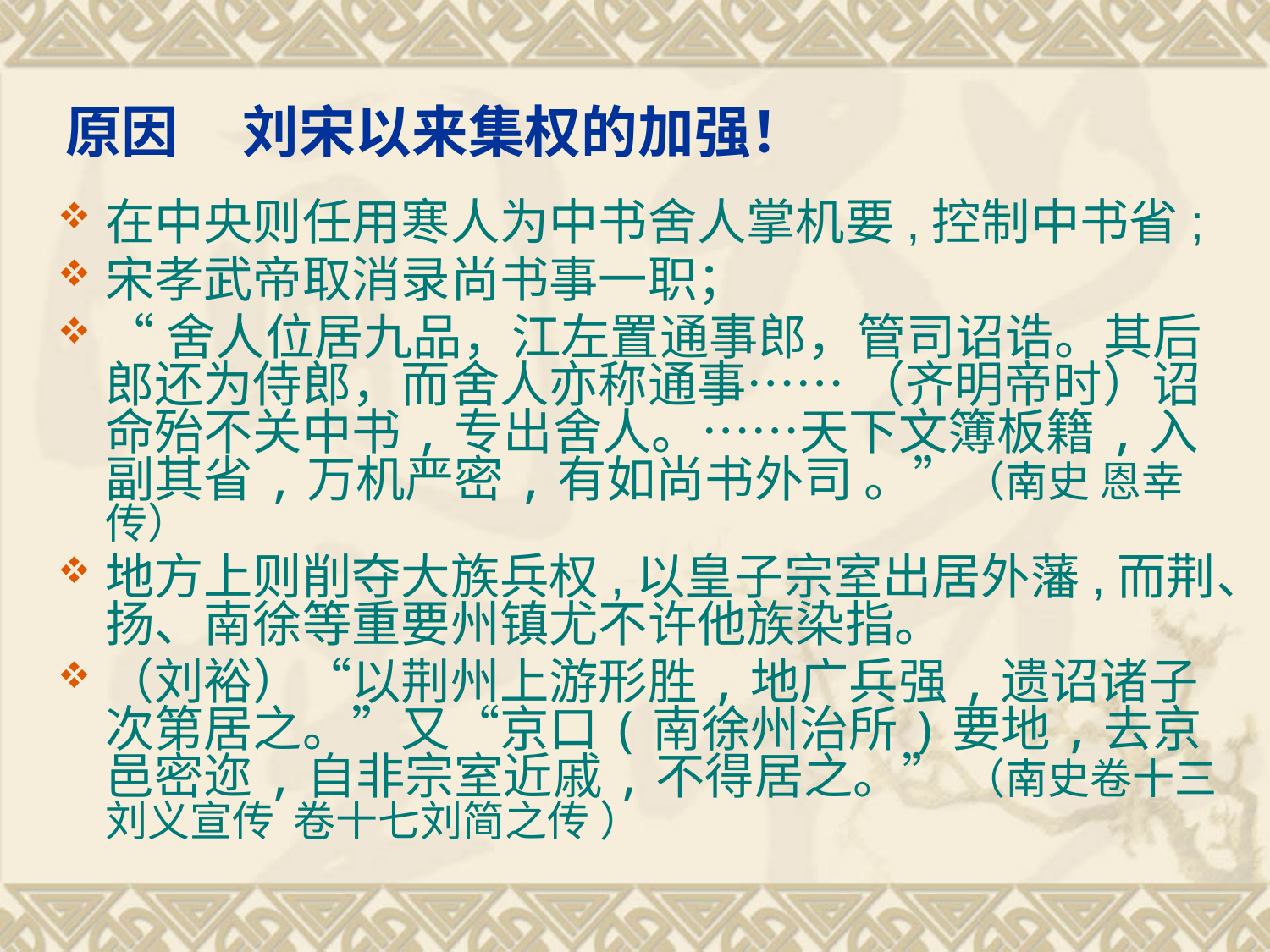

# 原因     刘宋以来集权的加强！
在中央则任用寒人为中书舍人掌机要,控制中书省;
宋孝武帝取消录尚书事一职；
“舍人位居九品，江左置通事郎，管司诏诰。其后郎还为侍郎，而舍人亦称通事…… （齐明帝时）诏命殆不关中书,专出舍人。……天下文簿板籍,入副其省,万机严密,有如尚书外司 。”（南史 恩幸传）
地方上则削夺大族兵权,以皇子宗室出居外藩,而荆、扬、南徐等重要州镇尤不许他族染指。
（刘裕）“以荆州上游形胜,地广兵强,遗诏诸子次第居之。”又“京口(南徐州治所)要地,去京邑密迩,自非宗室近戚,不得居之。” （南史卷十三刘义宣传  卷十七刘简之传 ）